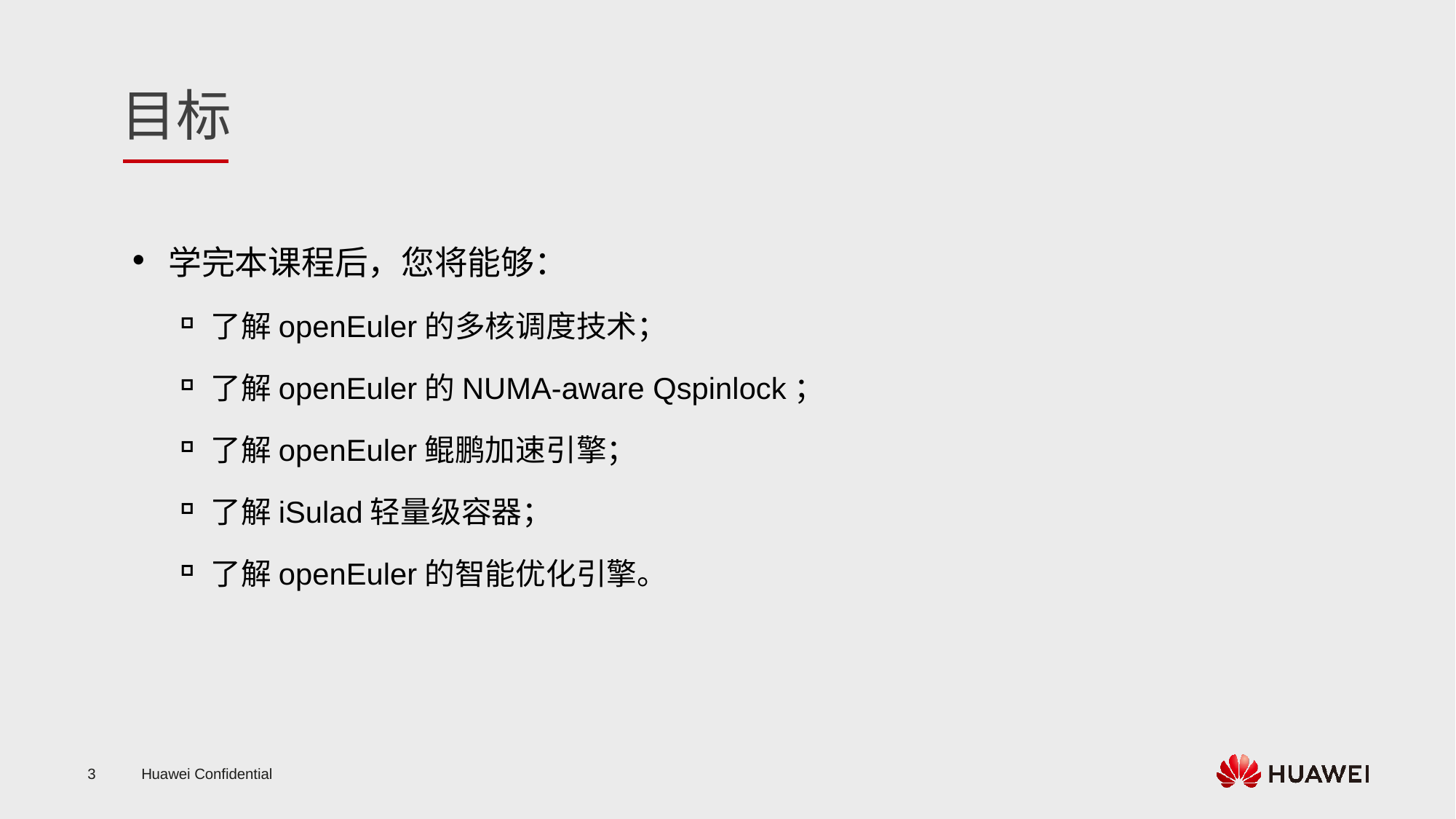

学完本课程后，您将能够：
了解openEuler的多核调度技术；
了解openEuler的NUMA-aware Qspinlock；
了解openEuler鲲鹏加速引擎；
了解iSulad轻量级容器；
了解openEuler的智能优化引擎。